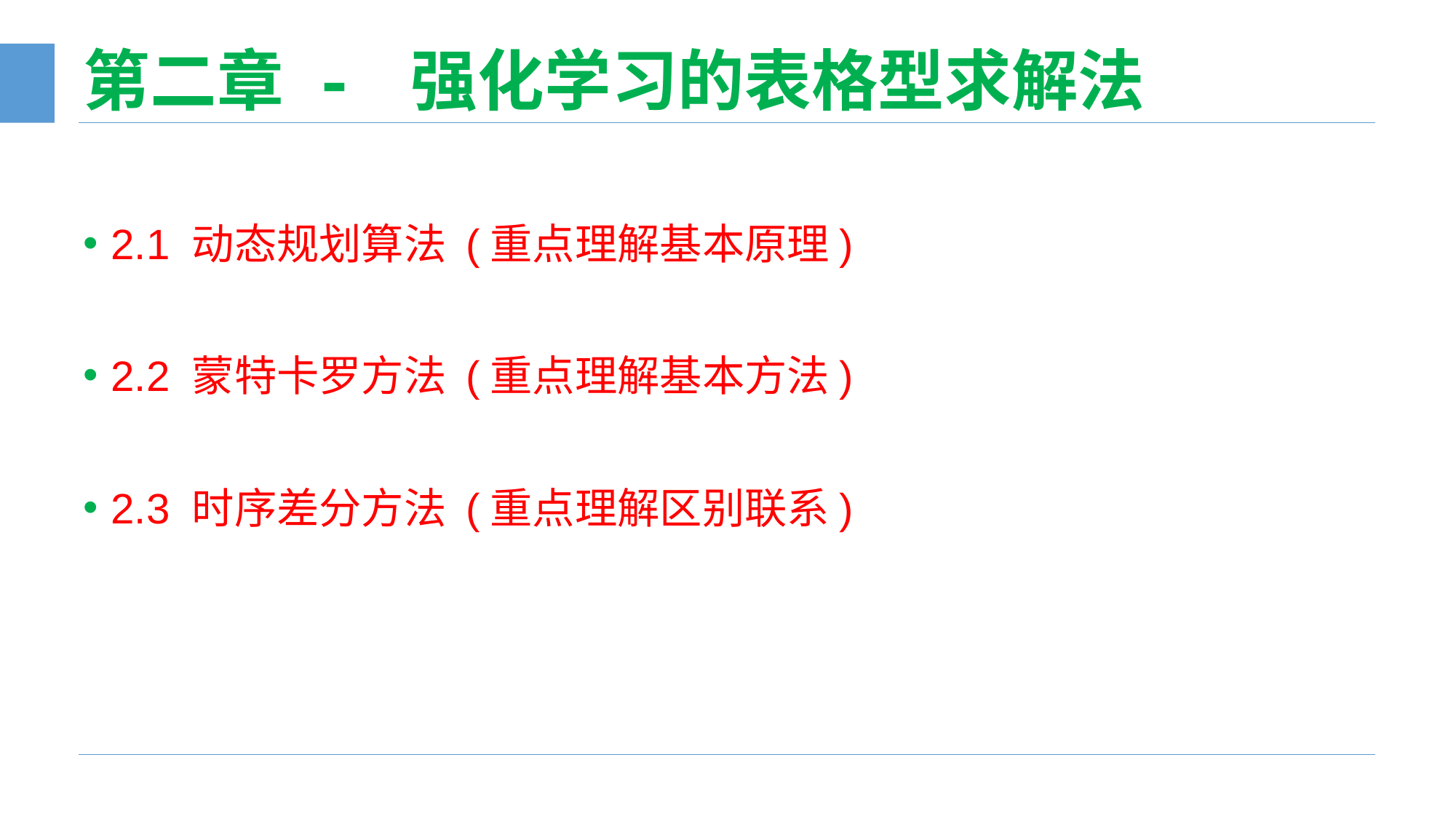

# 第二章 - 强化学习的表格型求解法

2.1 动态规划算法 (重点理解基本原理)

2.2 蒙特卡罗方法 (重点理解基本方法)

2.3 时序差分方法 (重点理解区别联系)